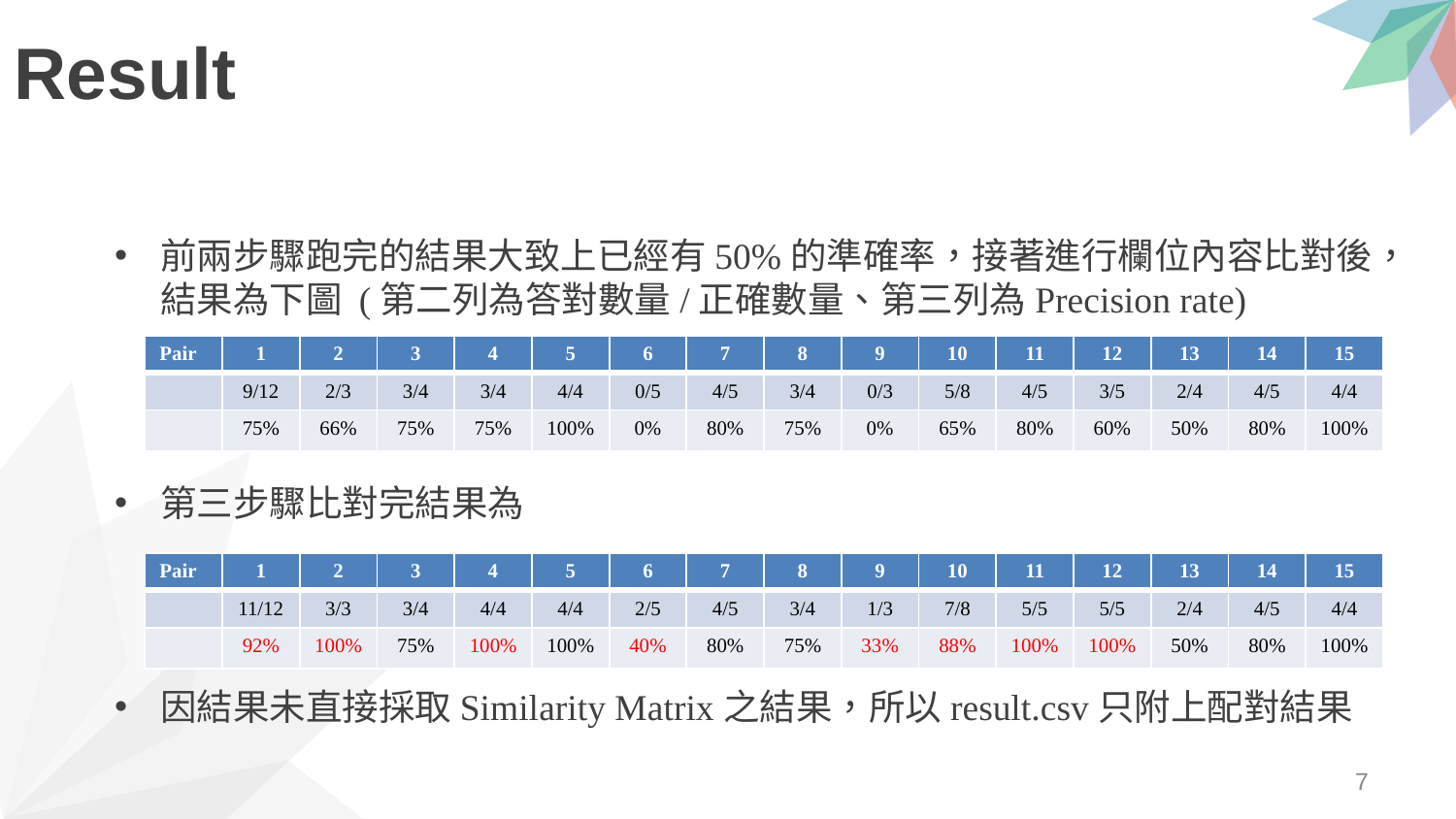

# Result
前兩步驟跑完的結果大致上已經有50%的準確率，接著進行欄位內容比對後，結果為下圖 (第二列為答對數量/正確數量、第三列為Precision rate)

第三步驟比對完結果為

因結果未直接採取Similarity Matrix之結果，所以result.csv只附上配對結果
| Pair | 1 | 2 | 3 | 4 | 5 | 6 | 7 | 8 | 9 | 10 | 11 | 12 | 13 | 14 | 15 |
| --- | --- | --- | --- | --- | --- | --- | --- | --- | --- | --- | --- | --- | --- | --- | --- |
|  | 9/12 | 2/3 | 3/4 | 3/4 | 4/4 | 0/5 | 4/5 | 3/4 | 0/3 | 5/8 | 4/5 | 3/5 | 2/4 | 4/5 | 4/4 |
|  | 75% | 66% | 75% | 75% | 100% | 0% | 80% | 75% | 0% | 65% | 80% | 60% | 50% | 80% | 100% |
| Pair | 1 | 2 | 3 | 4 | 5 | 6 | 7 | 8 | 9 | 10 | 11 | 12 | 13 | 14 | 15 |
| --- | --- | --- | --- | --- | --- | --- | --- | --- | --- | --- | --- | --- | --- | --- | --- |
|  | 11/12 | 3/3 | 3/4 | 4/4 | 4/4 | 2/5 | 4/5 | 3/4 | 1/3 | 7/8 | 5/5 | 5/5 | 2/4 | 4/5 | 4/4 |
|  | 92% | 100% | 75% | 100% | 100% | 40% | 80% | 75% | 33% | 88% | 100% | 100% | 50% | 80% | 100% |
7